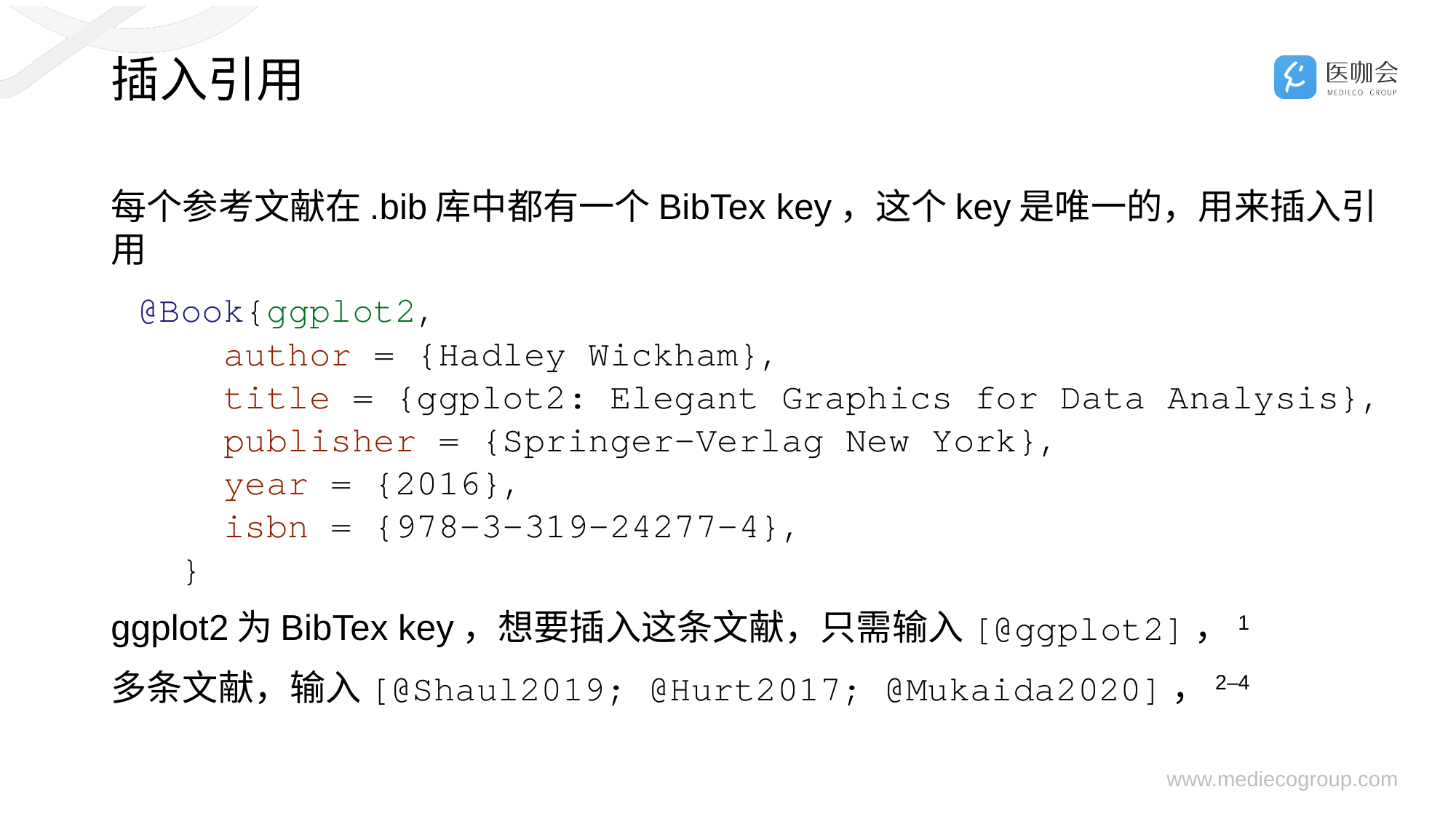

# 插入引用
每个参考文献在.bib库中都有一个BibTex key，这个key是唯一的，用来插入引用
@Book{ggplot2,
    author = {Hadley Wickham},
    title = {ggplot2: Elegant Graphics for Data Analysis},
    publisher = {Springer-Verlag New York},
    year = {2016},
    isbn = {978-3-319-24277-4},
  }
ggplot2为BibTex key，想要插入这条文献，只需输入[@ggplot2]，1
多条文献，输入[@Shaul2019; @Hurt2017; @Mukaida2020]，2–4